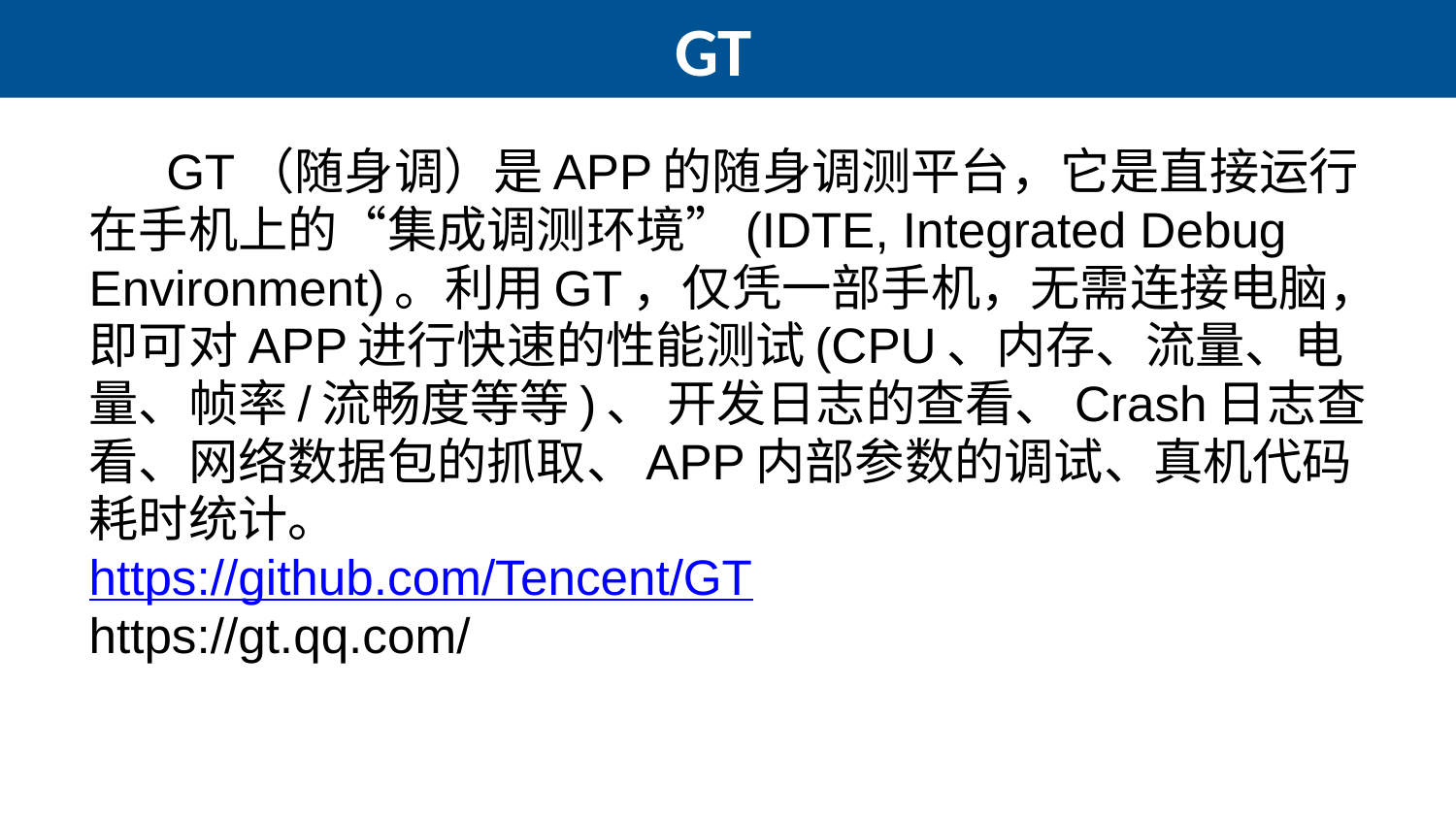

# GT
      GT（随身调）是APP的随身调测平台，它是直接运行在手机上的“集成调测环境”(IDTE, Integrated Debug Environment)。利用GT，仅凭一部手机，无需连接电脑，即可对APP进行快速的性能测试(CPU、内存、流量、电量、帧率/流畅度等等)、 开发日志的查看、Crash日志查看、网络数据包的抓取、APP内部参数的调试、真机代码耗时统计。
https://github.com/Tencent/GT
https://gt.qq.com/